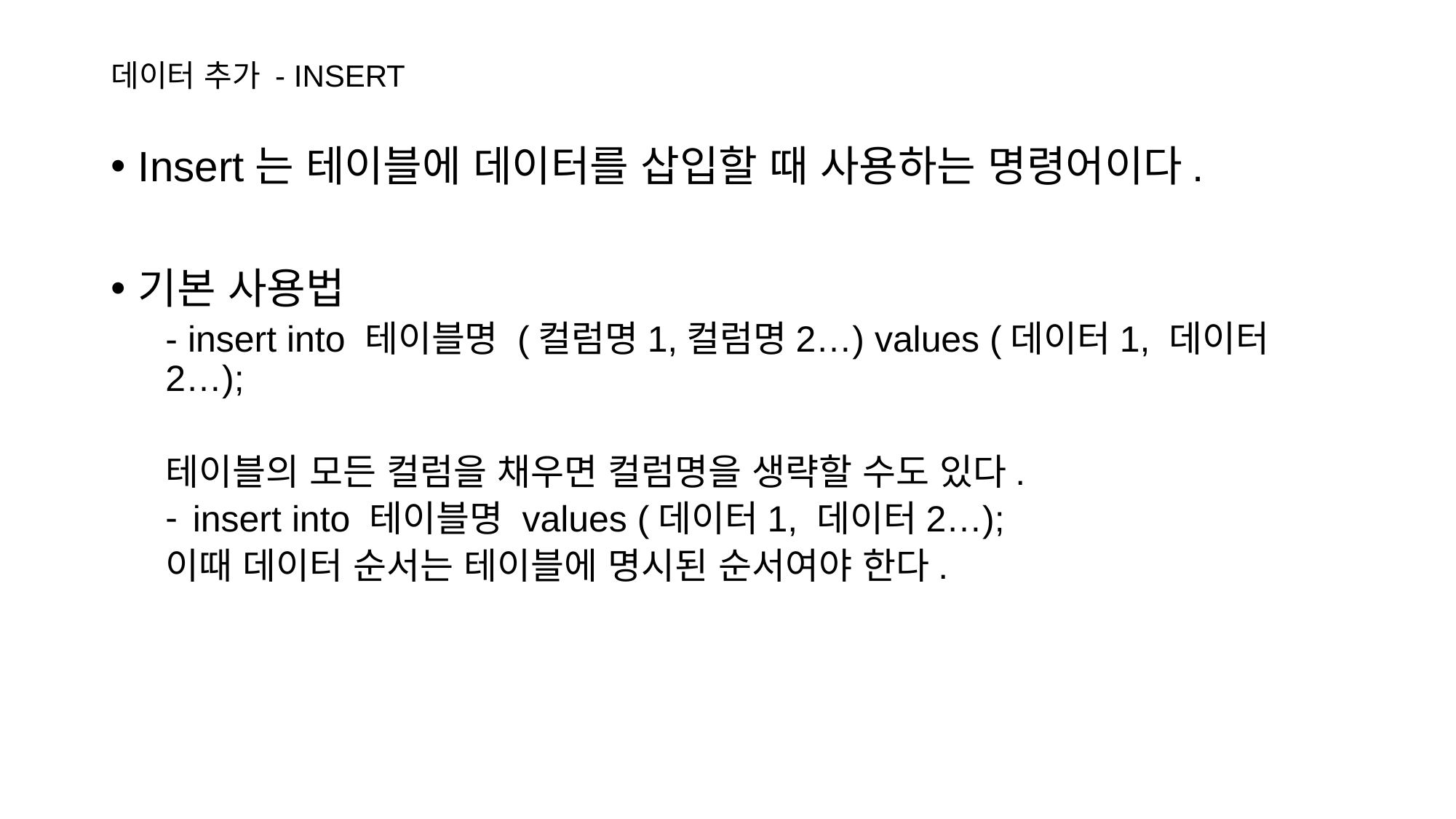

# 데이터 추가 - INSERT
Insert는 테이블에 데이터를 삽입할 때 사용하는 명령어이다.

기본 사용법
- insert into 테이블명 (컬럼명1,컬럼명2…) values (데이터1, 데이터2…);

테이블의 모든 컬럼을 채우면 컬럼명을 생략할 수도 있다.
insert into 테이블명 values (데이터1, 데이터2…);
이때 데이터 순서는 테이블에 명시된 순서여야 한다.